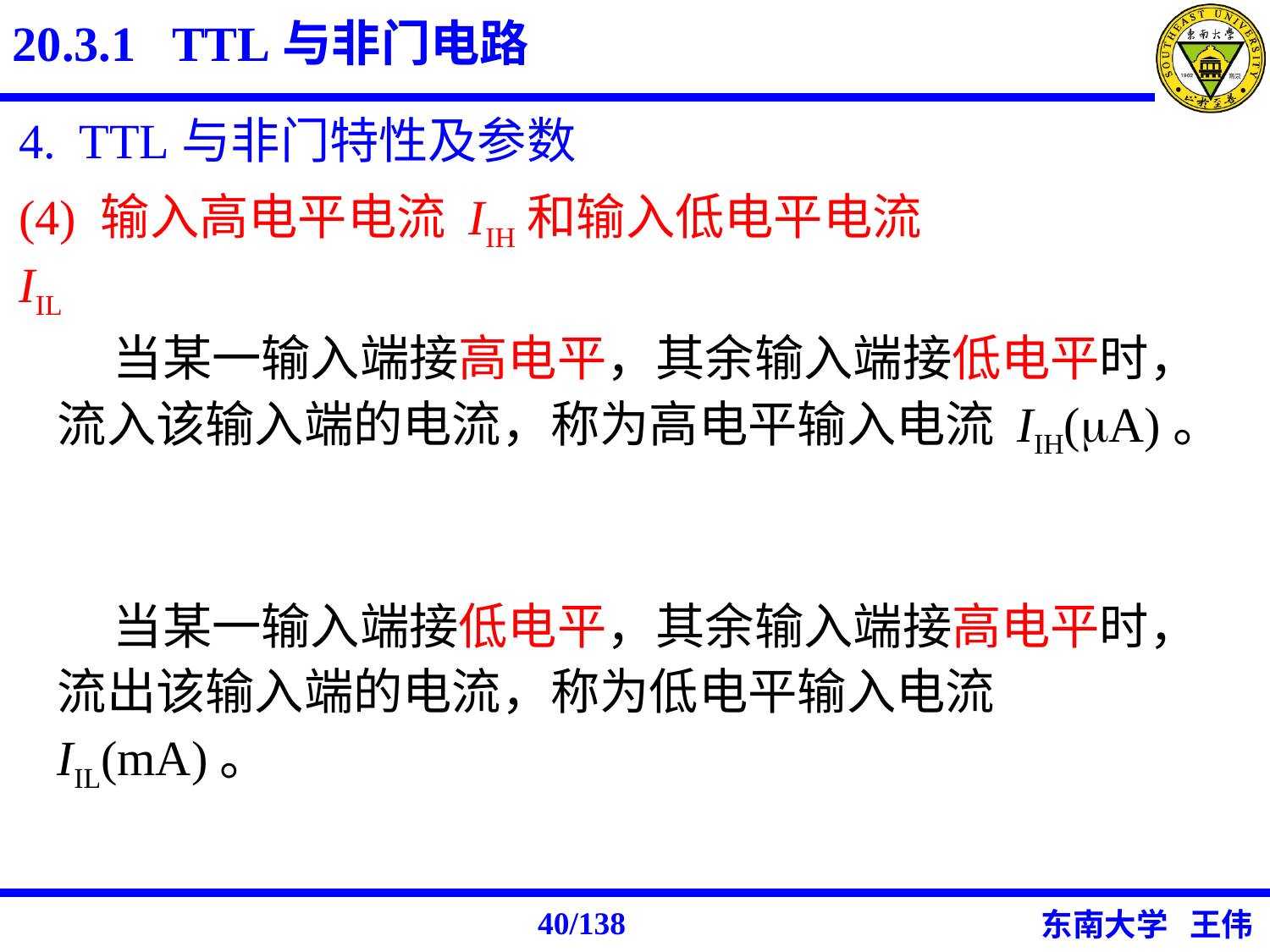

20.3.1   TTL与非门电路
4.  TTL与非门特性及参数
(4) 输入高电平电流 IIH和输入低电平电流 IIL
    当某一输入端接高电平，其余输入端接低电平时，流入该输入端的电流，称为高电平输入电流 IIH(μA)。
    当某一输入端接低电平，其余输入端接高电平时，流出该输入端的电流，称为低电平输入电流 IIL(mA)。